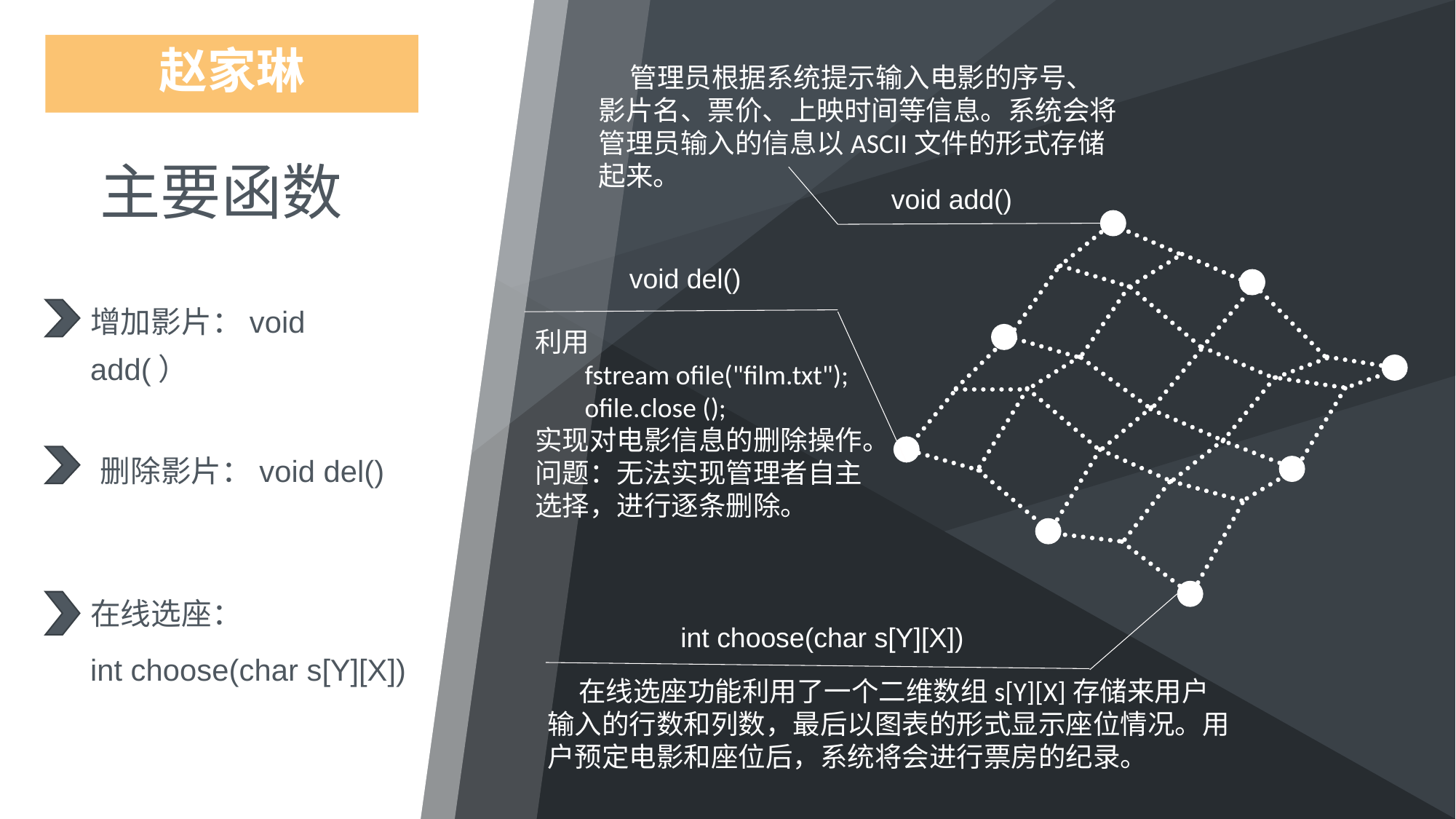

赵家琳
    管理员根据系统提示输入电影的序号、影片名、票价、上映时间等信息。系统会将管理员输入的信息以ASCII文件的形式存储起来。
主要函数
void add()

void del()

增加影片：void add(）

利用
        fstream ofile("film.txt");
        ofile.close ();
实现对电影信息的删除操作。
问题：无法实现管理者自主
选择，进行逐条删除。

删除影片：void del()

在线选座：
int choose(char s[Y][X])

int choose(char s[Y][X])
    在线选座功能利用了一个二维数组s[Y][X]存储来用户输入的行数和列数，最后以图表的形式显示座位情况。用户预定电影和座位后，系统将会进行票房的纪录。